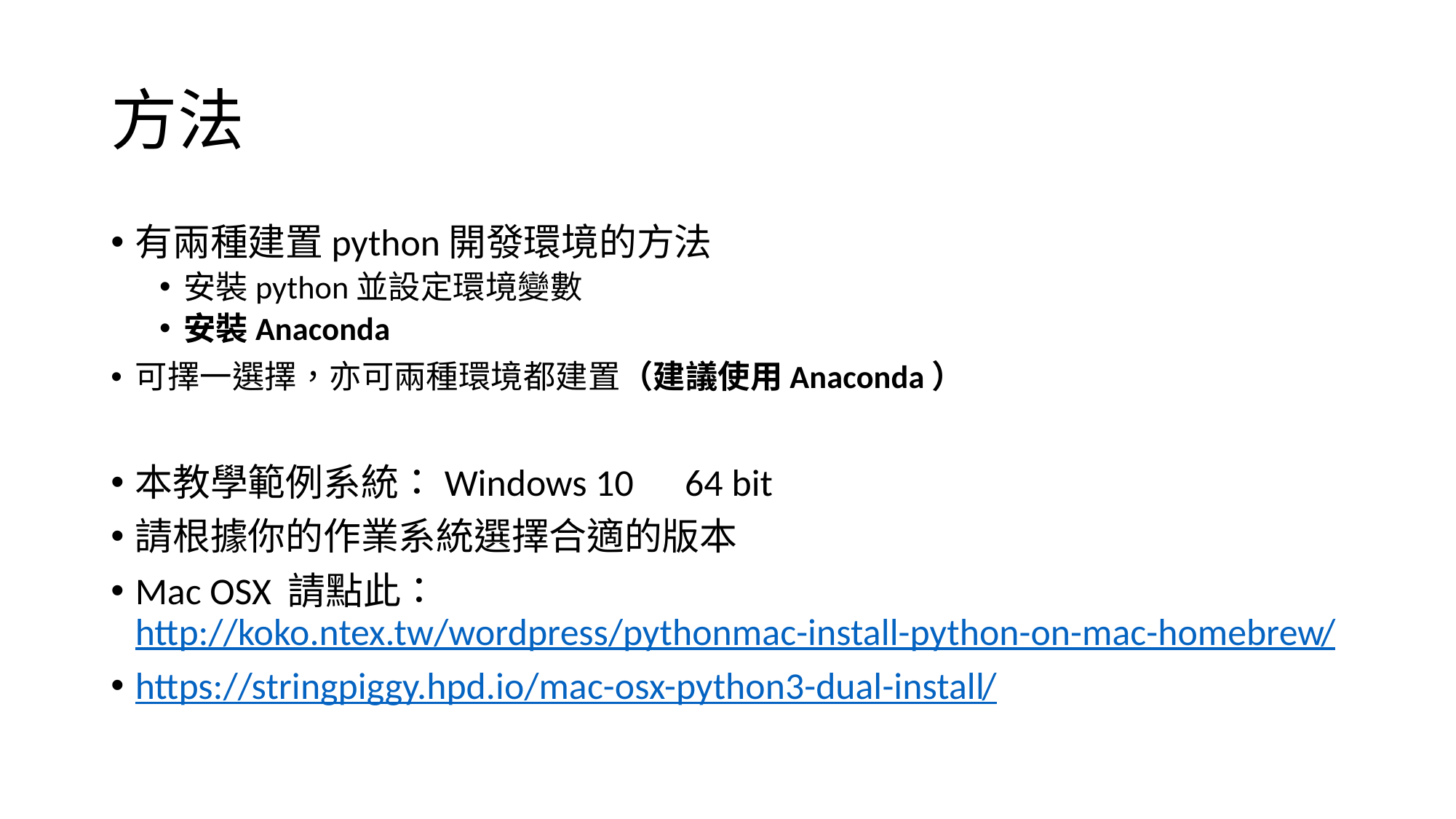

# 方法
有兩種建置python開發環境的方法
安裝python並設定環境變數
安裝Anaconda
可擇一選擇，亦可兩種環境都建置（建議使用Anaconda）

本教學範例系統：Windows 10      64 bit
請根據你的作業系統選擇合適的版本
Mac OSX 請點此：http://koko.ntex.tw/wordpress/pythonmac-install-python-on-mac-homebrew/
https://stringpiggy.hpd.io/mac-osx-python3-dual-install/